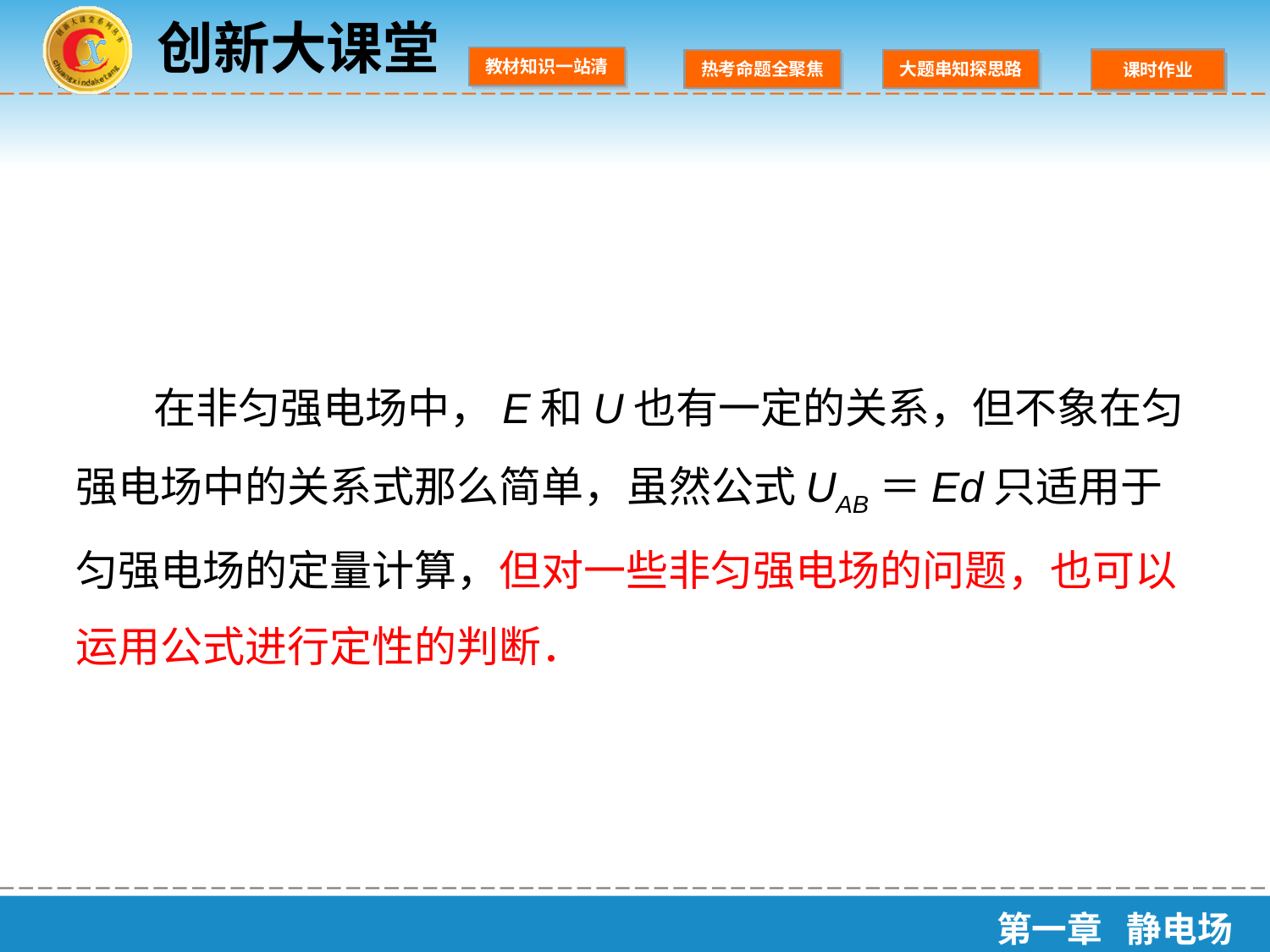

在非匀强电场中，E和U也有一定的关系，但不象在匀强电场中的关系式那么简单，虽然公式UAB＝Ed只适用于匀强电场的定量计算，但对一些非匀强电场的问题，也可以运用公式进行定性的判断．